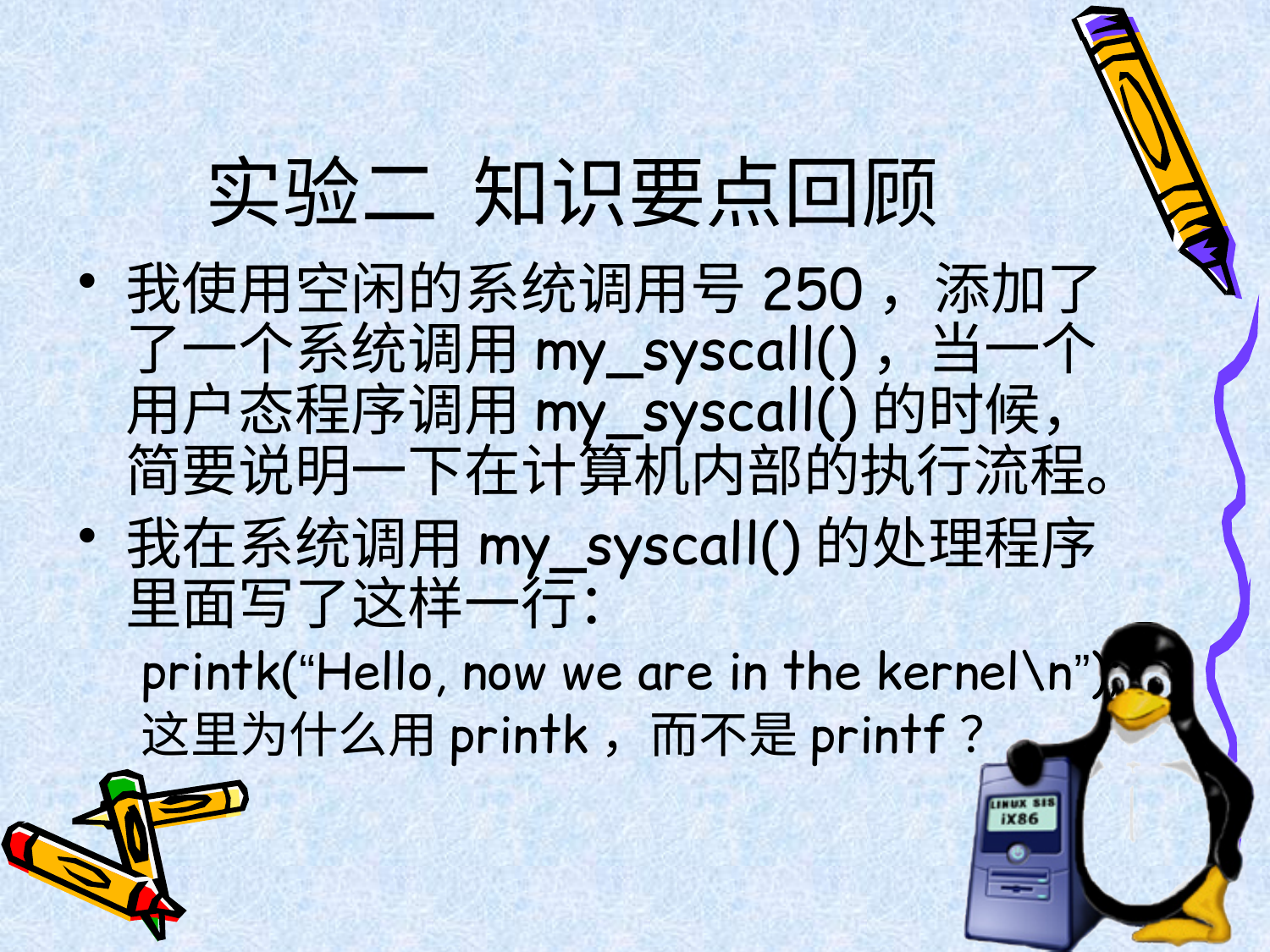

# 实验二  知识要点回顾
我使用空闲的系统调用号250，添加了了一个系统调用my_syscall()，当一个用户态程序调用my_syscall()的时候，简要说明一下在计算机内部的执行流程。
我在系统调用my_syscall()的处理程序里面写了这样一行：
printk(“Hello, now we are in the kernel\n”);
这里为什么用printk，而不是printf？